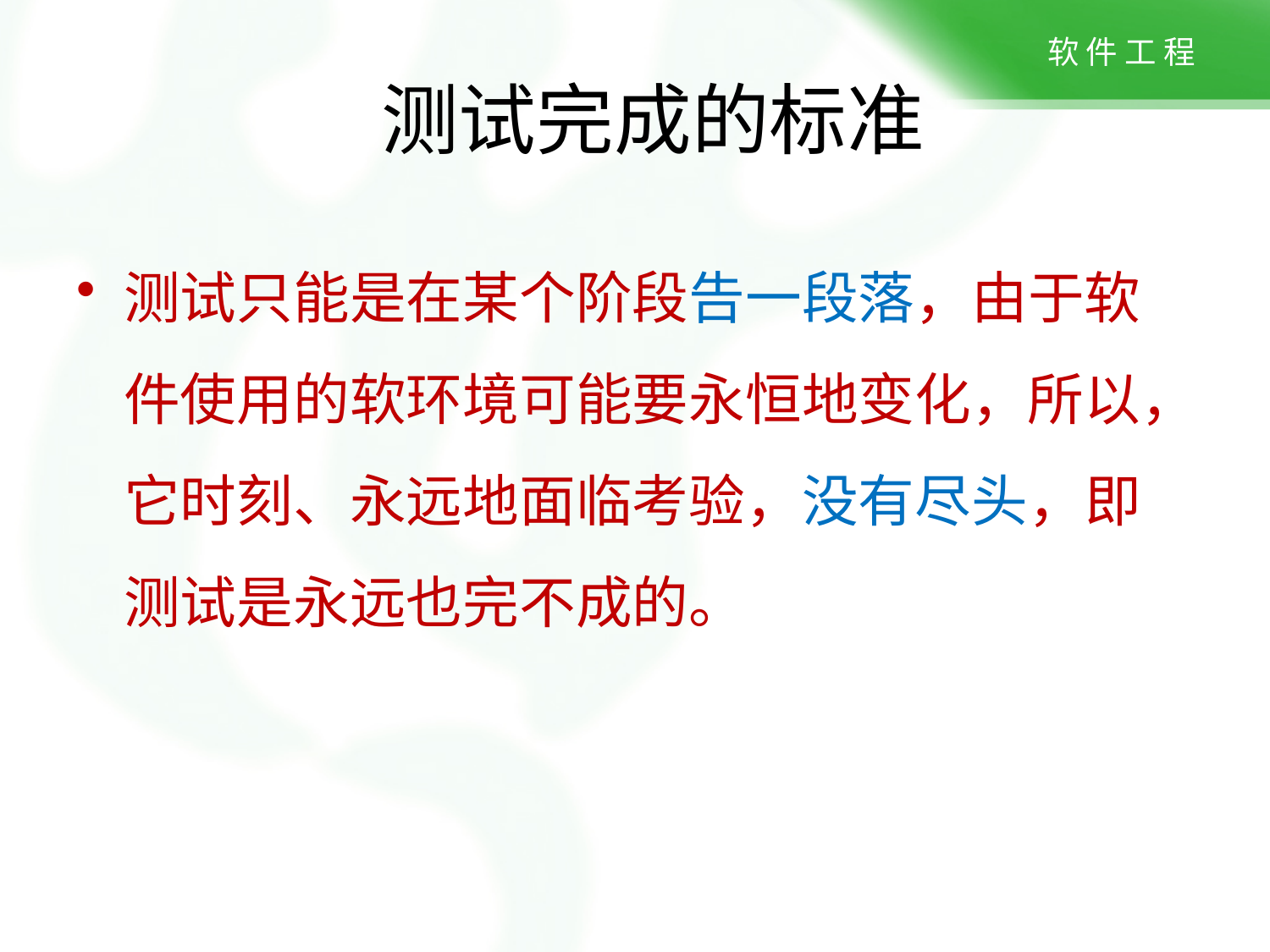

# 测试完成的标准
测试只能是在某个阶段告一段落，由于软件使用的软环境可能要永恒地变化，所以，它时刻、永远地面临考验，没有尽头，即测试是永远也完不成的。